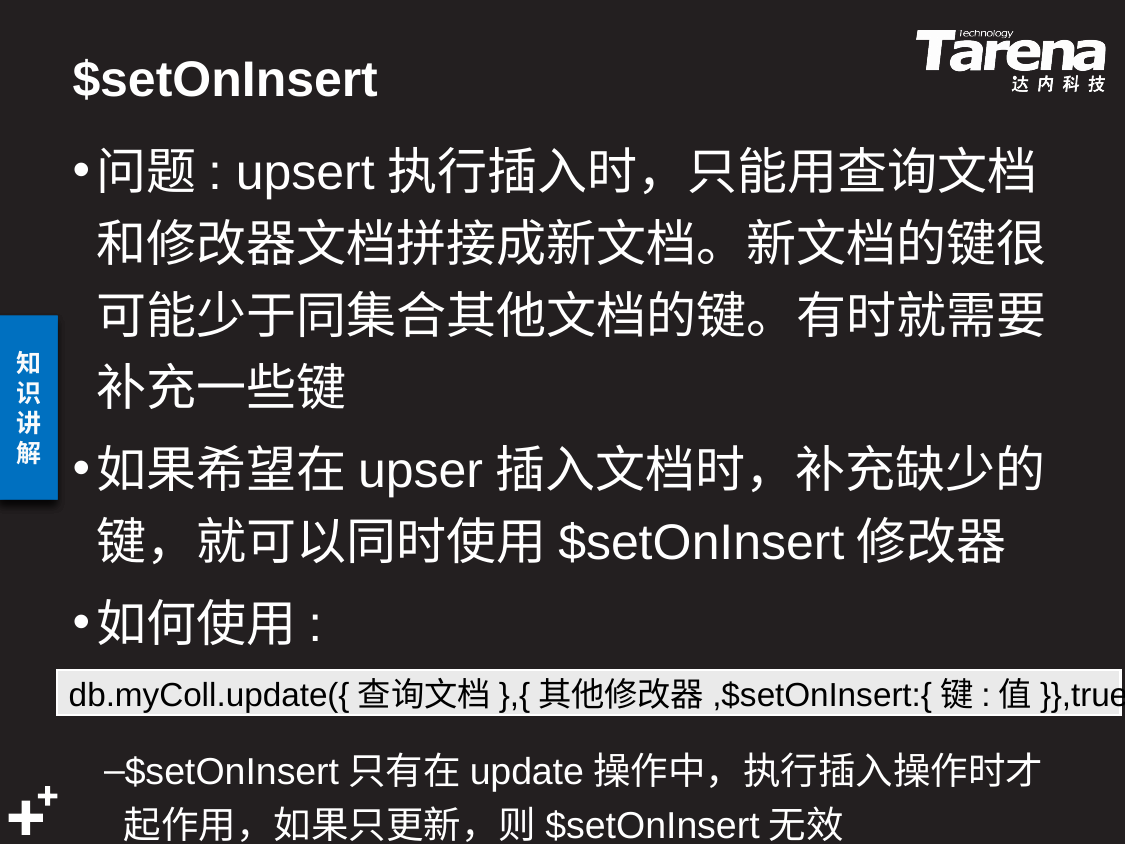

# $setOnInsert
问题: upsert执行插入时，只能用查询文档和修改器文档拼接成新文档。新文档的键很可能少于同集合其他文档的键。有时就需要补充一些键
如果希望在upser插入文档时，补充缺少的键，就可以同时使用$setOnInsert修改器
如何使用:

$setOnInsert只有在update操作中，执行插入操作时才起作用，如果只更新，则$setOnInsert无效
db.myColl.update({查询文档},{其他修改器,$setOnInsert:{键:值}},true)